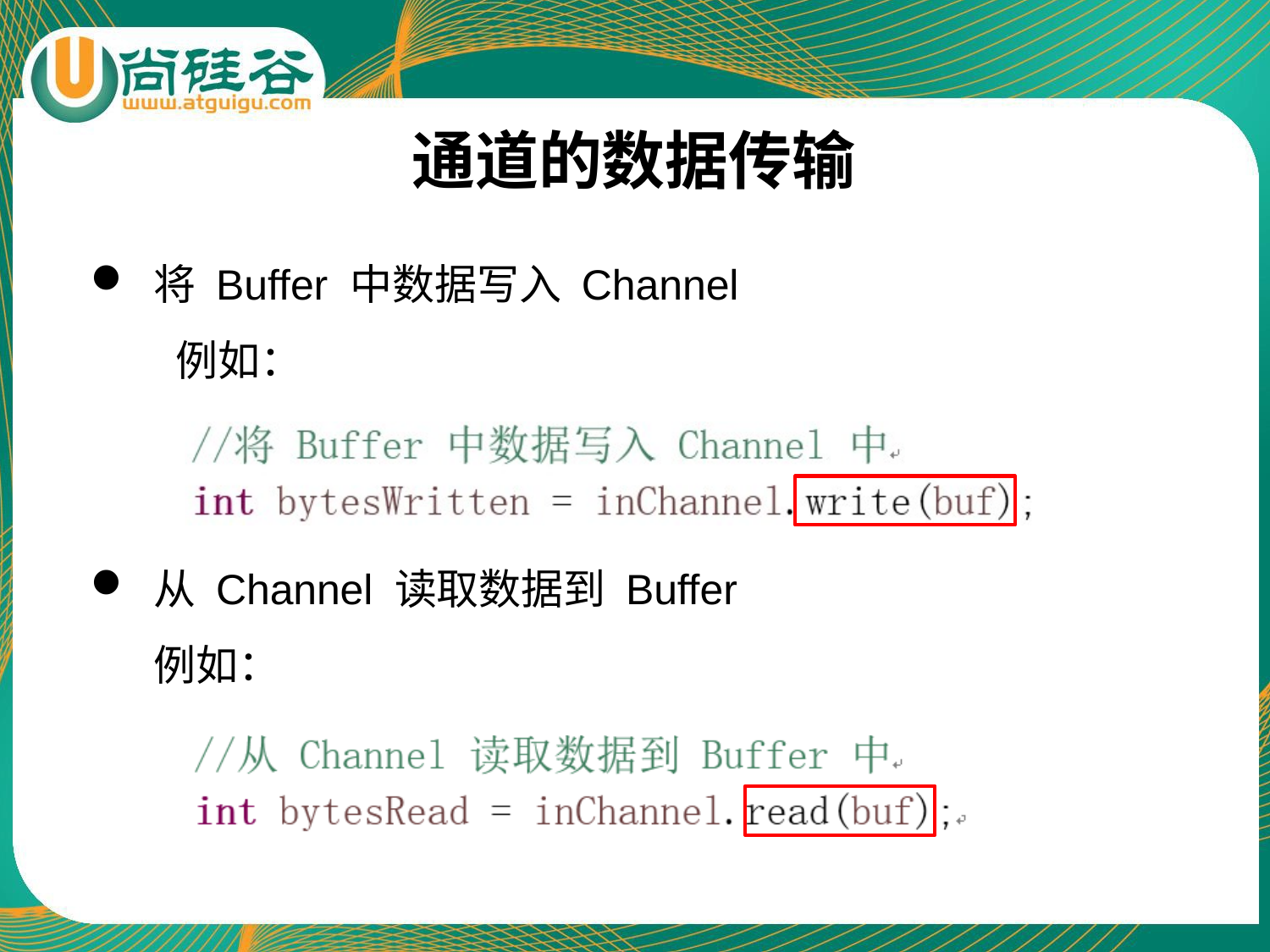

# 通道的数据传输
将 Buffer 中数据写入 Channel  例如：

从 Channel 读取数据到 Buffer
例如：